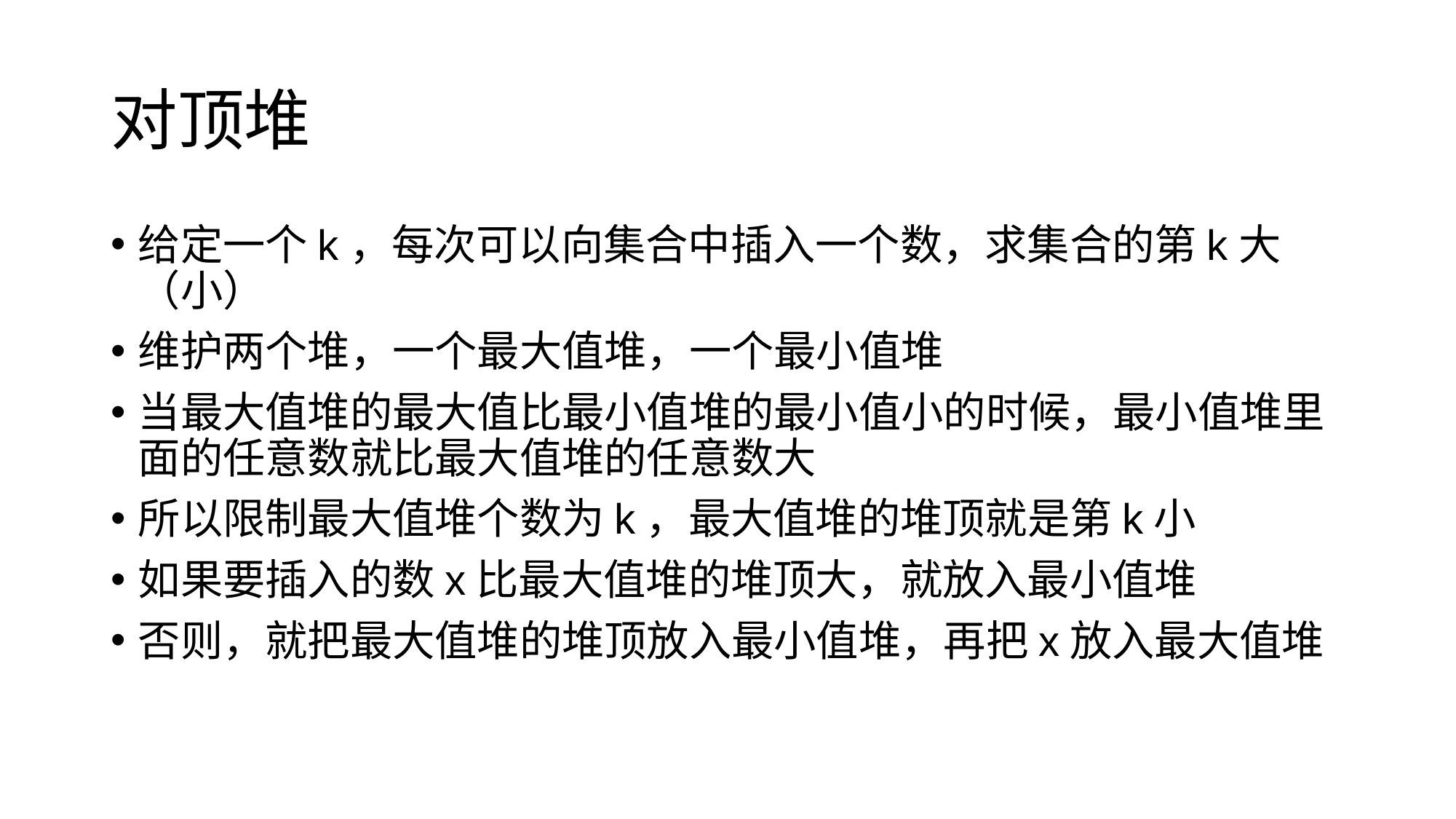

# 对顶堆
给定一个k，每次可以向集合中插入一个数，求集合的第k大（小）
维护两个堆，一个最大值堆，一个最小值堆
当最大值堆的最大值比最小值堆的最小值小的时候，最小值堆里面的任意数就比最大值堆的任意数大
所以限制最大值堆个数为k，最大值堆的堆顶就是第k小
如果要插入的数x比最大值堆的堆顶大，就放入最小值堆
否则，就把最大值堆的堆顶放入最小值堆，再把x放入最大值堆